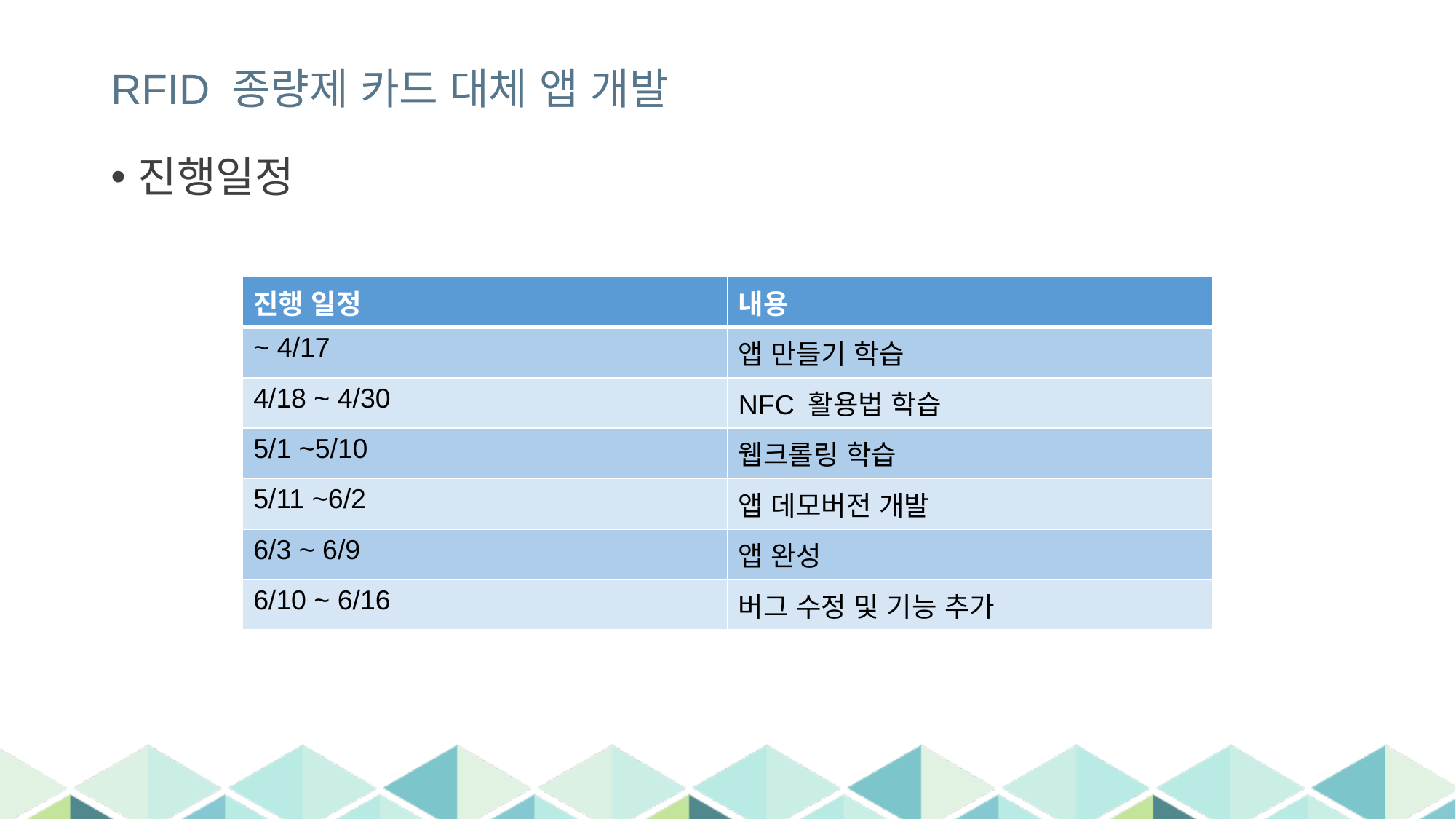

# RFID 종량제 카드 대체 앱 개발
진행일정

| 진행 일정 | 내용 |
| --- | --- |
| ~ 4/17 | 앱 만들기 학습 |
| 4/18 ~ 4/30 | NFC 활용법 학습 |
| 5/1 ~5/10 | 웹크롤링 학습 |
| 5/11 ~6/2 | 앱 데모버전 개발 |
| 6/3 ~ 6/9 | 앱 완성 |
| 6/10 ~ 6/16 | 버그 수정 및 기능 추가 |